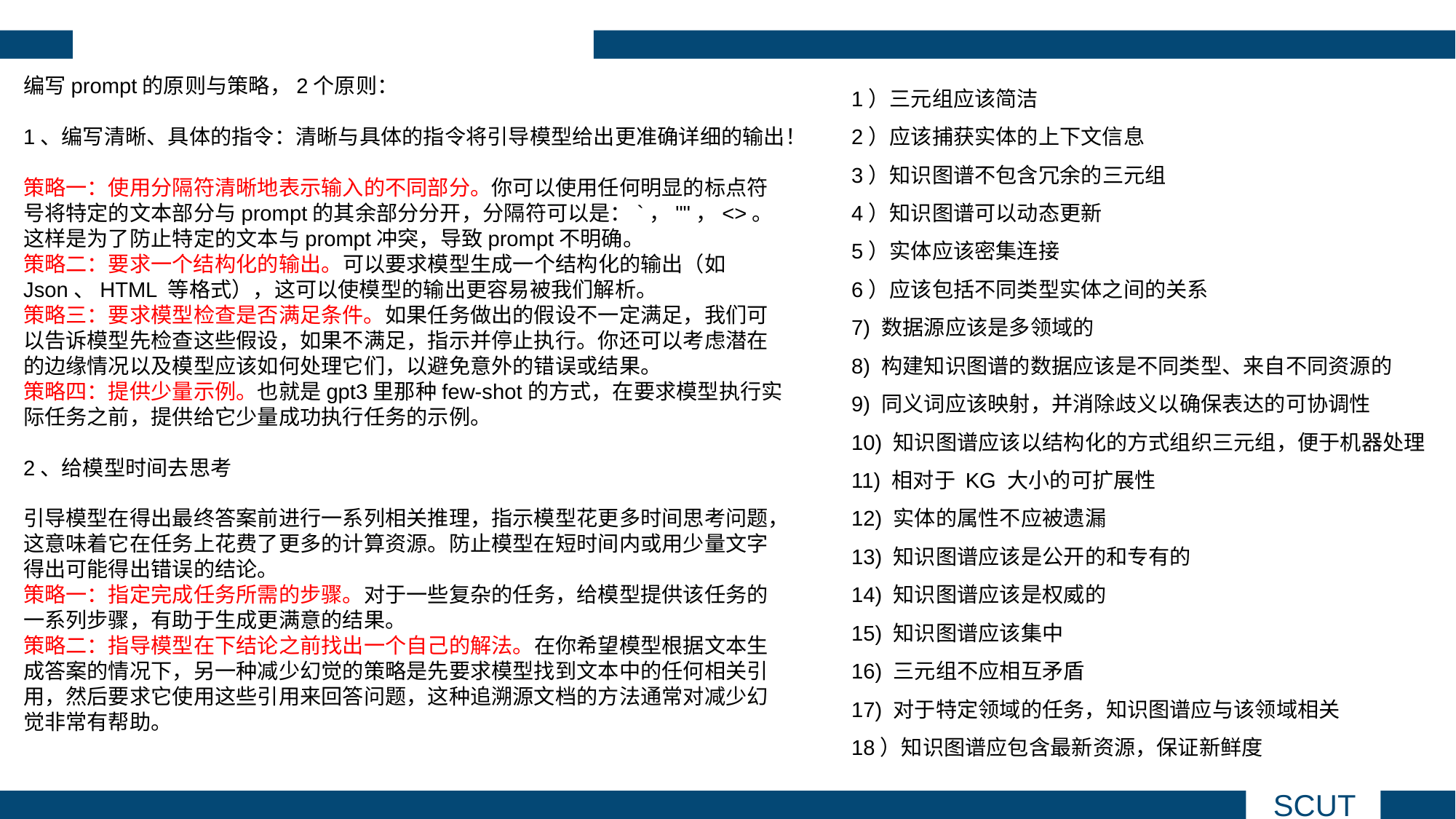

编写prompt的原则与策略，2个原则：

1、编写清晰、具体的指令：清晰与具体的指令将引导模型给出更准确详细的输出！

策略一：使用分隔符清晰地表示输入的不同部分。你可以使用任何明显的标点符号将特定的文本部分与prompt的其余部分分开，分隔符可以是：`，""，<>。这样是为了防止特定的文本与prompt冲突，导致prompt不明确。
策略二：要求一个结构化的输出。可以要求模型生成一个结构化的输出（如 Json、HTML 等格式），这可以使模型的输出更容易被我们解析。
策略三：要求模型检查是否满足条件。如果任务做出的假设不一定满足，我们可以告诉模型先检查这些假设，如果不满足，指示并停止执行。你还可以考虑潜在的边缘情况以及模型应该如何处理它们，以避免意外的错误或结果。
策略四：提供少量示例。也就是gpt3里那种few-shot的方式，在要求模型执行实际任务之前，提供给它少量成功执行任务的示例。

2、给模型时间去思考

引导模型在得出最终答案前进行一系列相关推理，指示模型花更多时间思考问题，这意味着它在任务上花费了更多的计算资源。防止模型在短时间内或用少量文字得出可能得出错误的结论。
策略一：指定完成任务所需的步骤。对于一些复杂的任务，给模型提供该任务的一系列步骤，有助于生成更满意的结果。
策略二：指导模型在下结论之前找出一个自己的解法。在你希望模型根据文本生成答案的情况下，另一种减少幻觉的策略是先要求模型找到文本中的任何相关引用，然后要求它使用这些引用来回答问题，这种追溯源文档的方法通常对减少幻觉非常有帮助。
1）三元组应该简洁
2）应该捕获实体的上下文信息
3）知识图谱不包含冗余的三元组
4）知识图谱可以动态更新
5）实体应该密集连接
6）应该包括不同类型实体之间的关系
7) 数据源应该是多领域的
8) 构建知识图谱的数据应该是不同类型、来自不同资源的
9) 同义词应该映射，并消除歧义以确保表达的可协调性
10) 知识图谱应该以结构化的方式组织三元组，便于机器处理
11) 相对于 KG 大小的可扩展性
12) 实体的属性不应被遗漏
13) 知识图谱应该是公开的和专有的
14) 知识图谱应该是权威的
15) 知识图谱应该集中
16) 三元组不应相互矛盾
17) 对于特定领域的任务，知识图谱应与该领域相关
18）知识图谱应包含最新资源，保证新鲜度
SCUT